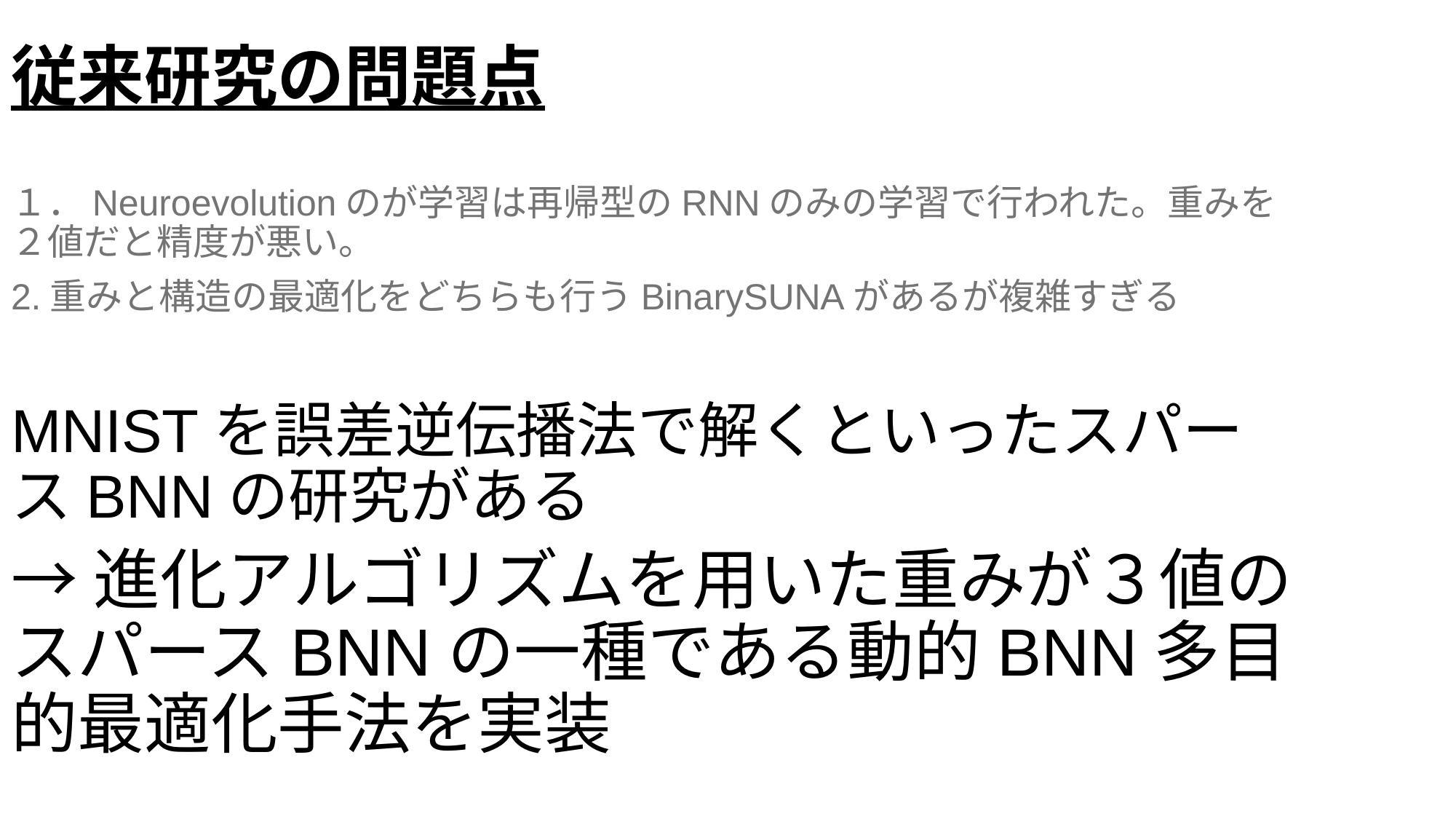

# 従来研究の問題点
１．Neuroevolutionのが学習は再帰型のRNNのみの学習で行われた。重みを２値だと精度が悪い。
2.重みと構造の最適化をどちらも行うBinarySUNAがあるが複雑すぎる

MNISTを誤差逆伝播法で解くといったスパースBNNの研究がある
→進化アルゴリズムを用いた重みが３値のスパースBNNの一種である動的BNN多目的最適化手法を実装